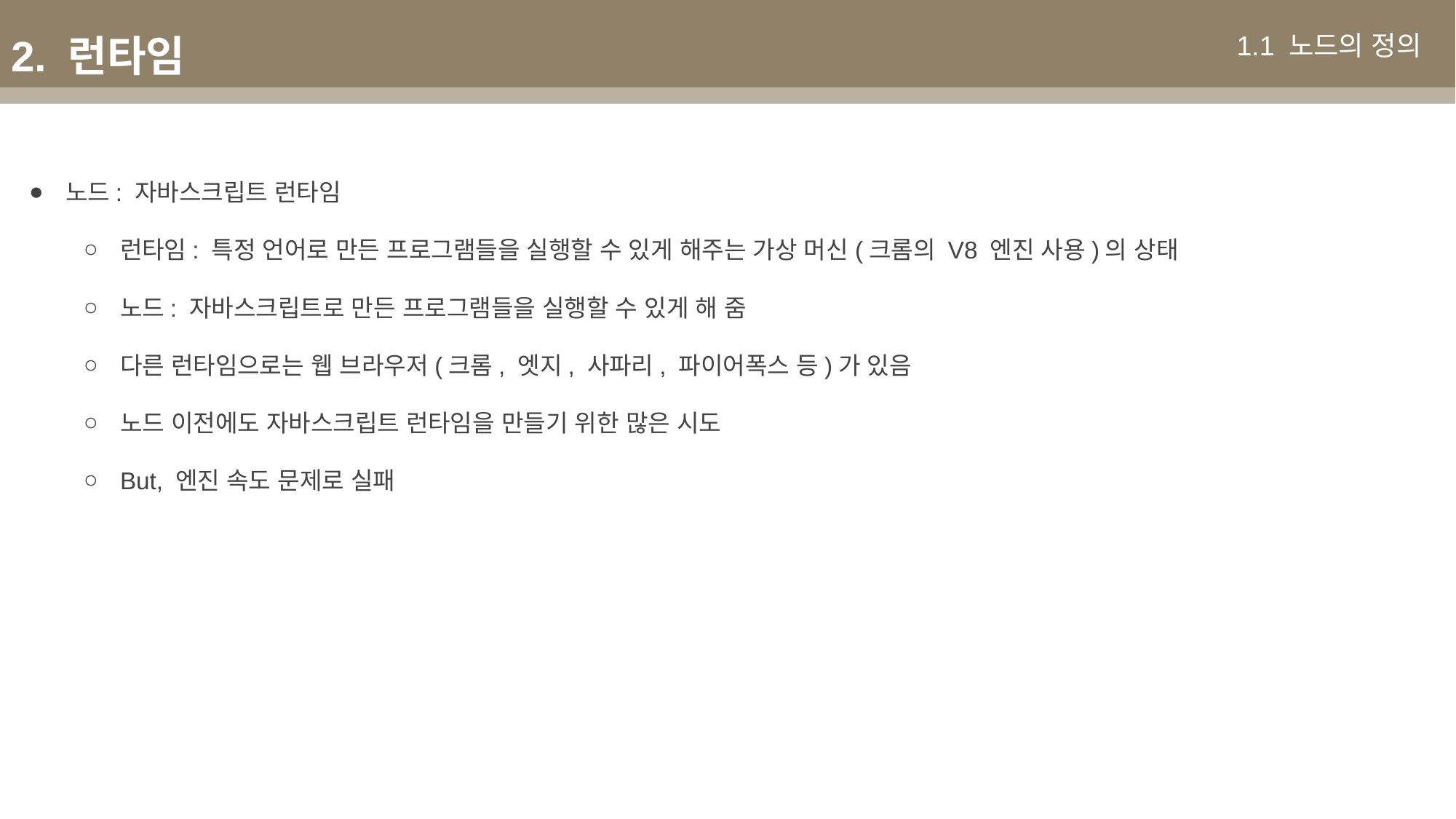

2. 런타임
1.1 노드의 정의
노드: 자바스크립트 런타임
런타임: 특정 언어로 만든 프로그램들을 실행할 수 있게 해주는 가상 머신(크롬의 V8 엔진 사용)의 상태
노드: 자바스크립트로 만든 프로그램들을 실행할 수 있게 해 줌
다른 런타임으로는 웹 브라우저(크롬, 엣지, 사파리, 파이어폭스 등)가 있음
노드 이전에도 자바스크립트 런타임을 만들기 위한 많은 시도
But, 엔진 속도 문제로 실패